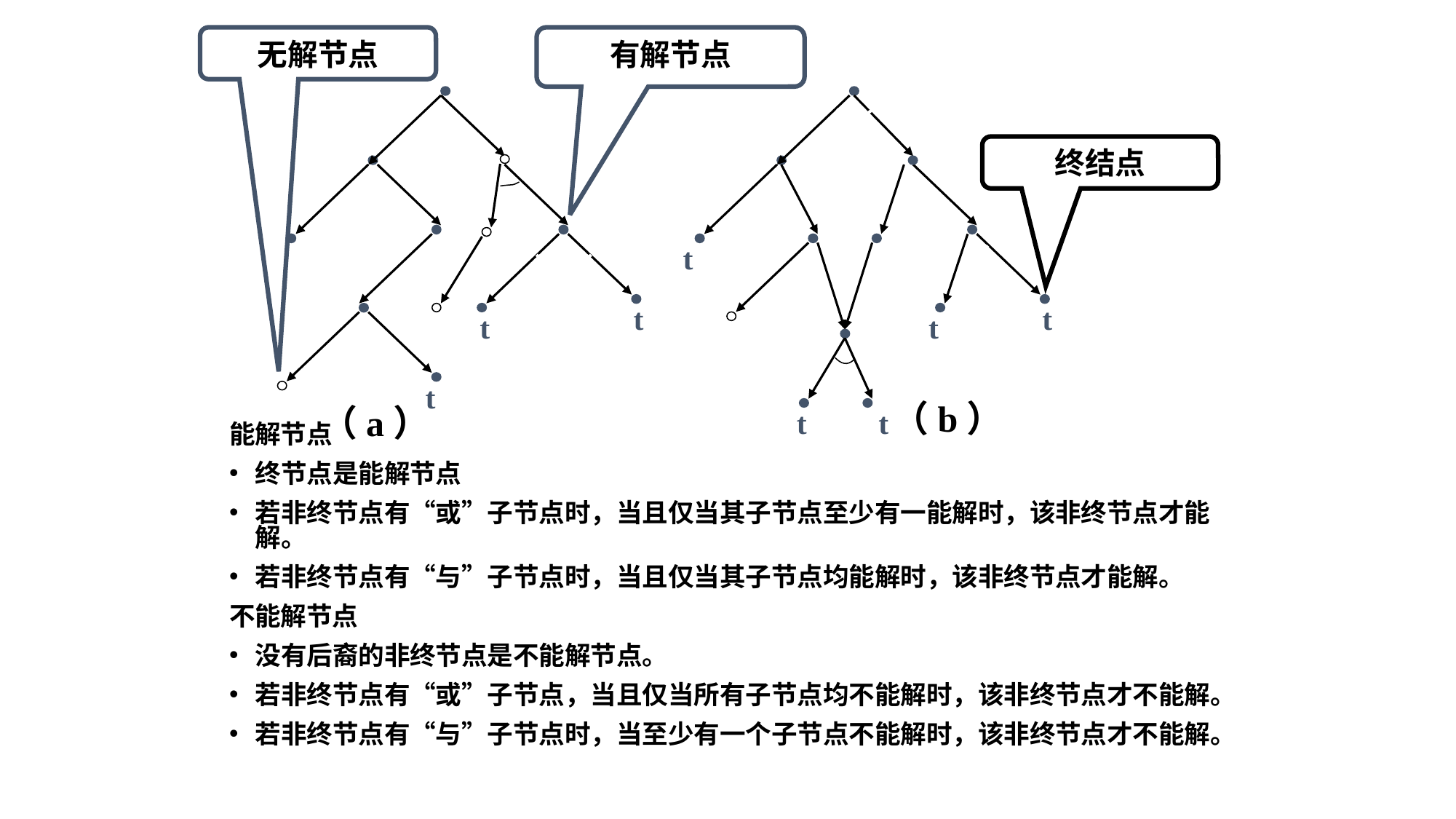

有解节点
无解节点

终结点

t

t

t
t

t

t

t

（b）
（a）
t

t
能解节点
终节点是能解节点
若非终节点有“或”子节点时，当且仅当其子节点至少有一能解时，该非终节点才能解。
若非终节点有“与”子节点时，当且仅当其子节点均能解时，该非终节点才能解。
不能解节点
没有后裔的非终节点是不能解节点。
若非终节点有“或”子节点，当且仅当所有子节点均不能解时，该非终节点才不能解。
若非终节点有“与”子节点时，当至少有一个子节点不能解时，该非终节点才不能解。